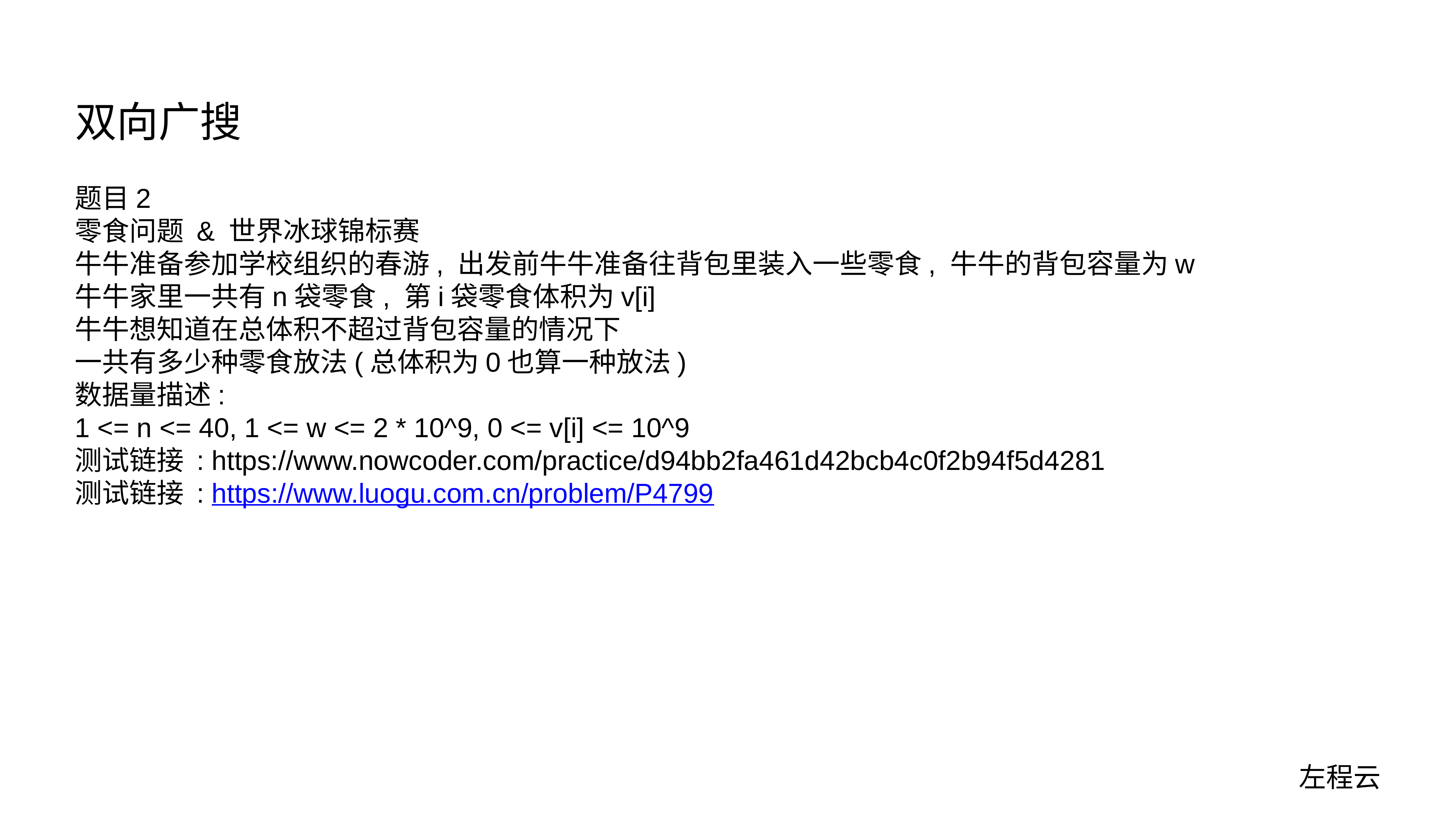

# 双向广搜
题目2
零食问题 & 世界冰球锦标赛
牛牛准备参加学校组织的春游, 出发前牛牛准备往背包里装入一些零食, 牛牛的背包容量为w
牛牛家里一共有n袋零食, 第i袋零食体积为v[i]
牛牛想知道在总体积不超过背包容量的情况下
一共有多少种零食放法(总体积为0也算一种放法)
数据量描述:
1 <= n <= 40, 1 <= w <= 2 * 10^9, 0 <= v[i] <= 10^9
测试链接 : https://www.nowcoder.com/practice/d94bb2fa461d42bcb4c0f2b94f5d4281
测试链接 : https://www.luogu.com.cn/problem/P4799
左程云